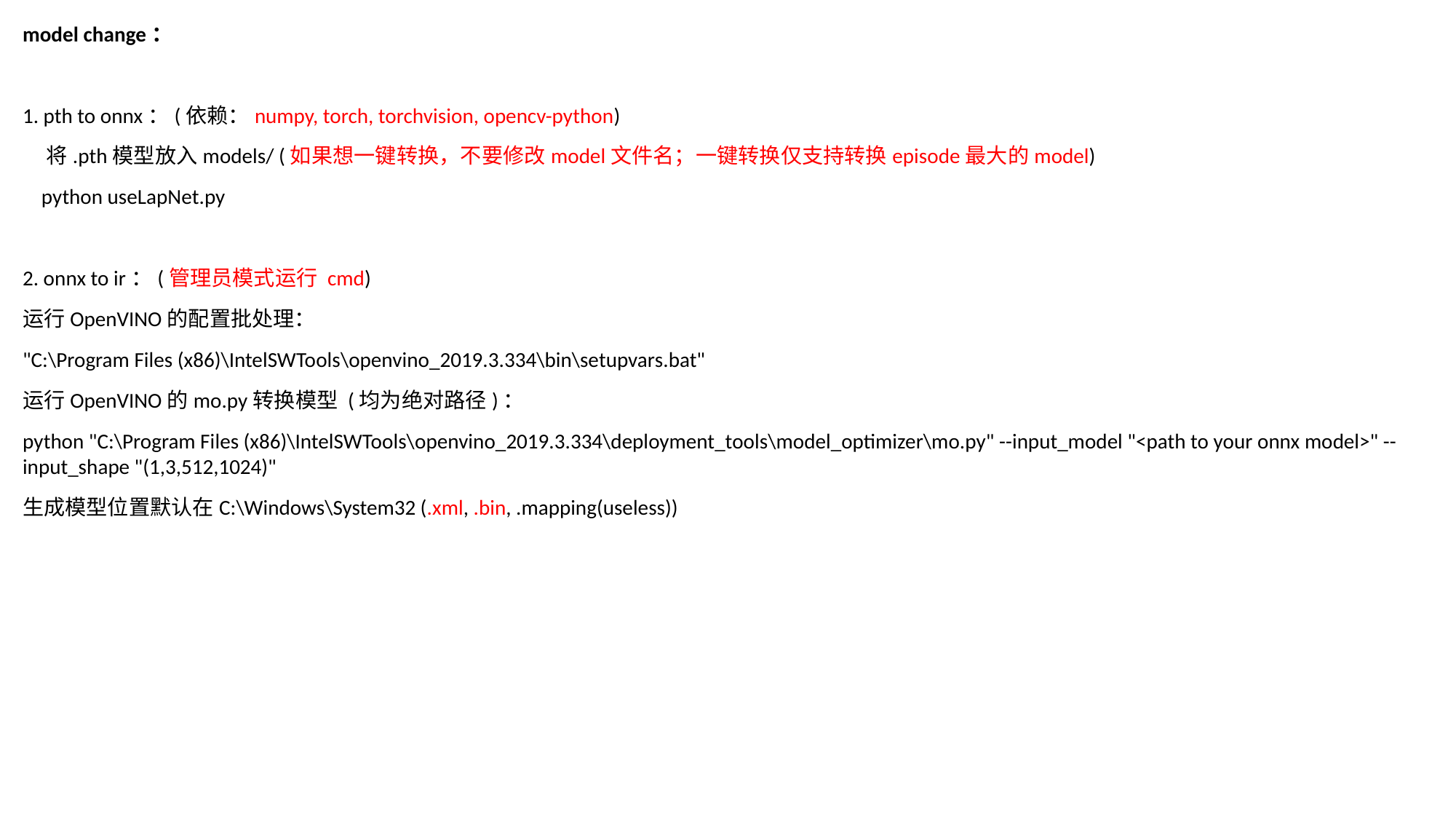

model change：

1. pth to onnx：(依赖：numpy, torch, torchvision, opencv-python)
    将.pth模型放入models/ (如果想一键转换，不要修改model文件名；一键转换仅支持转换episode最大的model)
    python useLapNet.py

2. onnx to ir：(管理员模式运行 cmd)
运行OpenVINO的配置批处理：
"C:\Program Files (x86)\IntelSWTools\openvino_2019.3.334\bin\setupvars.bat"
运行OpenVINO的mo.py转换模型 (均为绝对路径)：
python "C:\Program Files (x86)\IntelSWTools\openvino_2019.3.334\deployment_tools\model_optimizer\mo.py" --input_model "<path to your onnx model>" --input_shape "(1,3,512,1024)"
生成模型位置默认在C:\Windows\System32 (.xml, .bin, .mapping(useless))